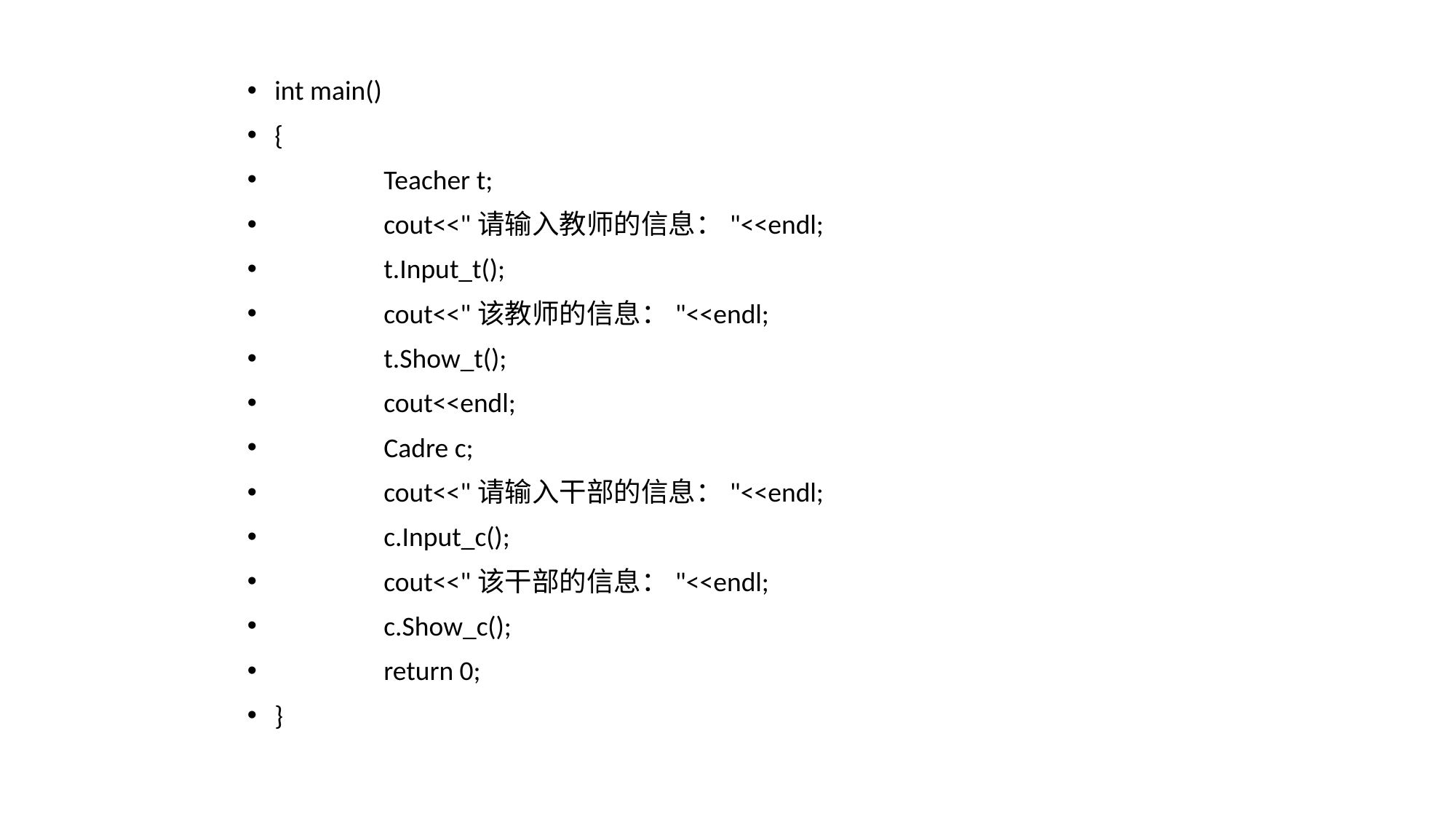

int main()
{
	Teacher t;
	cout<<"请输入教师的信息："<<endl;
	t.Input_t();
	cout<<"该教师的信息："<<endl;
	t.Show_t();
	cout<<endl;
	Cadre c;
	cout<<"请输入干部的信息："<<endl;
	c.Input_c();
	cout<<"该干部的信息："<<endl;
	c.Show_c();
	return 0;
}